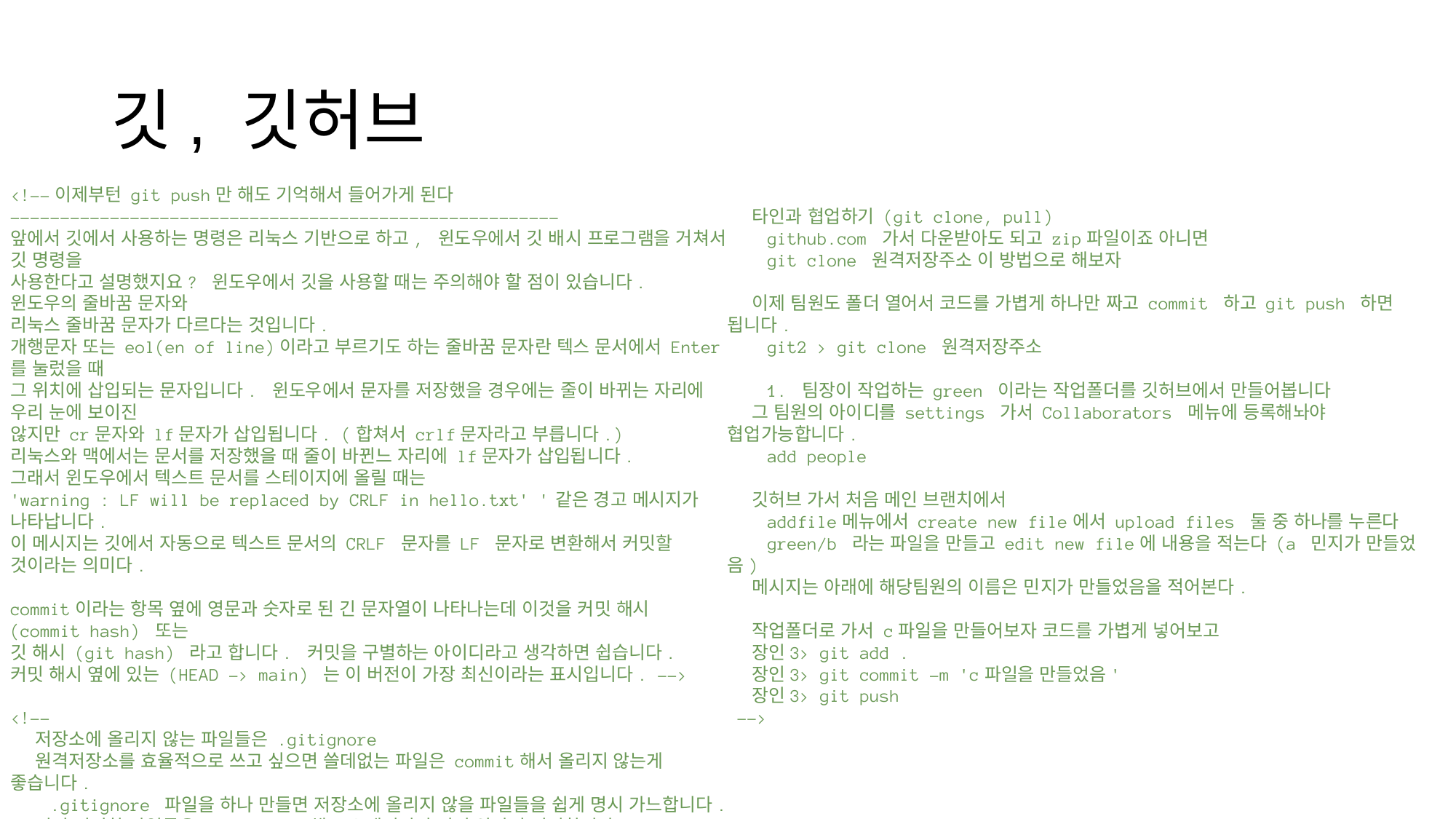

# 깃, 깃허브
<!--이제부턴 git push만 해도 기억해서 들어가게 된다
-------------------------------------------------------
앞에서 깃에서 사용하는 명령은 리눅스 기반으로 하고, 윈도우에서 깃 배시 프로그램을 거쳐서 깃 명령을
사용한다고 설명했지요? 윈도우에서 깃을 사용할 때는 주의해야 할 점이 있습니다. 윈도우의 줄바꿈 문자와
리눅스 줄바꿈 문자가 다르다는 것입니다.
개행문자 또는 eol(en of line)이라고 부르기도 하는 줄바꿈 문자란 텍스 문서에서 Enter를 눌렀을 때
그 위치에 삽입되는 문자입니다. 윈도우에서 문자를 저장했을 경우에는 줄이 바뀌는 자리에 우리 눈에 보이진
않지만 cr문자와 lf문자가 삽입됩니다. (합쳐서 crlf문자라고 부릅니다.)
리눅스와 맥에서는 문서를 저장했을 때 줄이 바뀐느 자리에 lf문자가 삽입됩니다.
그래서 윈도우에서 텍스트 문서를 스테이지에 올릴 때는
'warning : LF will be replaced by CRLF in hello.txt' '같은 경고 메시지가 나타납니다.
이 메시지는 깃에서 자동으로 텍스트 문서의 CRLF 문자를 LF 문자로 변환해서 커밋할 것이라는 의미다.
commit이라는 항목 옆에 영문과 숫자로 된 긴 문자열이 나타나는데 이것을 커밋 해시 (commit hash) 또는
깃 해시 (git hash) 라고 합니다. 커밋을 구별하는 아이디라고 생각하면 쉽습니다.
커밋 해시 옆에 있는 (HEAD -> main) 는 이 버전이 가장 최신이라는 표시입니다. -->
<!--
    저장소에 올리지 않는 파일들은 .gitignore
    원격저장소를 효율적으로 쓰고 싶으면 쓸데없는 파일은 commit해서 올리지 않는게 좋습니다.
    .gitignore 파일을 하나 만들면 저장소에 올리지 않을 파일들을 쉽게 명시 가느합니다.
    거기 명시한 파일들은 git add . 해도 스테이징이 되지 않아서 편리합니다.
    타인과 협업하기 (git clone, pull)
    github.com 가서 다운받아도 되고 zip파일이죠 아니면
    git clone 원격저장주소 이 방법으로 해보자
    이제 팀원도 폴더 열어서 코드를 가볍게 하나만 짜고 commit 하고 git push 하면 됩니다.
    git2 > git clone 원격저장주소
    1. 팀장이 작업하는 green 이라는 작업폴더를 깃허브에서 만들어봅니다
    그 팀원의 아이디를 settings 가서 Collaborators 메뉴에 등록해놔야 협업가능합니다.
    add people
    깃허브 가서 처음 메인 브랜치에서
    addfile메뉴에서 create new file에서 upload files 둘 중 하나를 누른다
    green/b 라는 파일을 만들고 edit new file에 내용을 적는다 (a 민지가 만들었음)
    메시지는 아래에 해당팀원의 이름은 민지가 만들었음을 적어본다.
    작업폴더로 가서 c파일을 만들어보자 코드를 가볍게 넣어보고
    장인3> git add .
    장인3> git commit -m 'c파일을 만들었음'
    장인3> git push
 -->